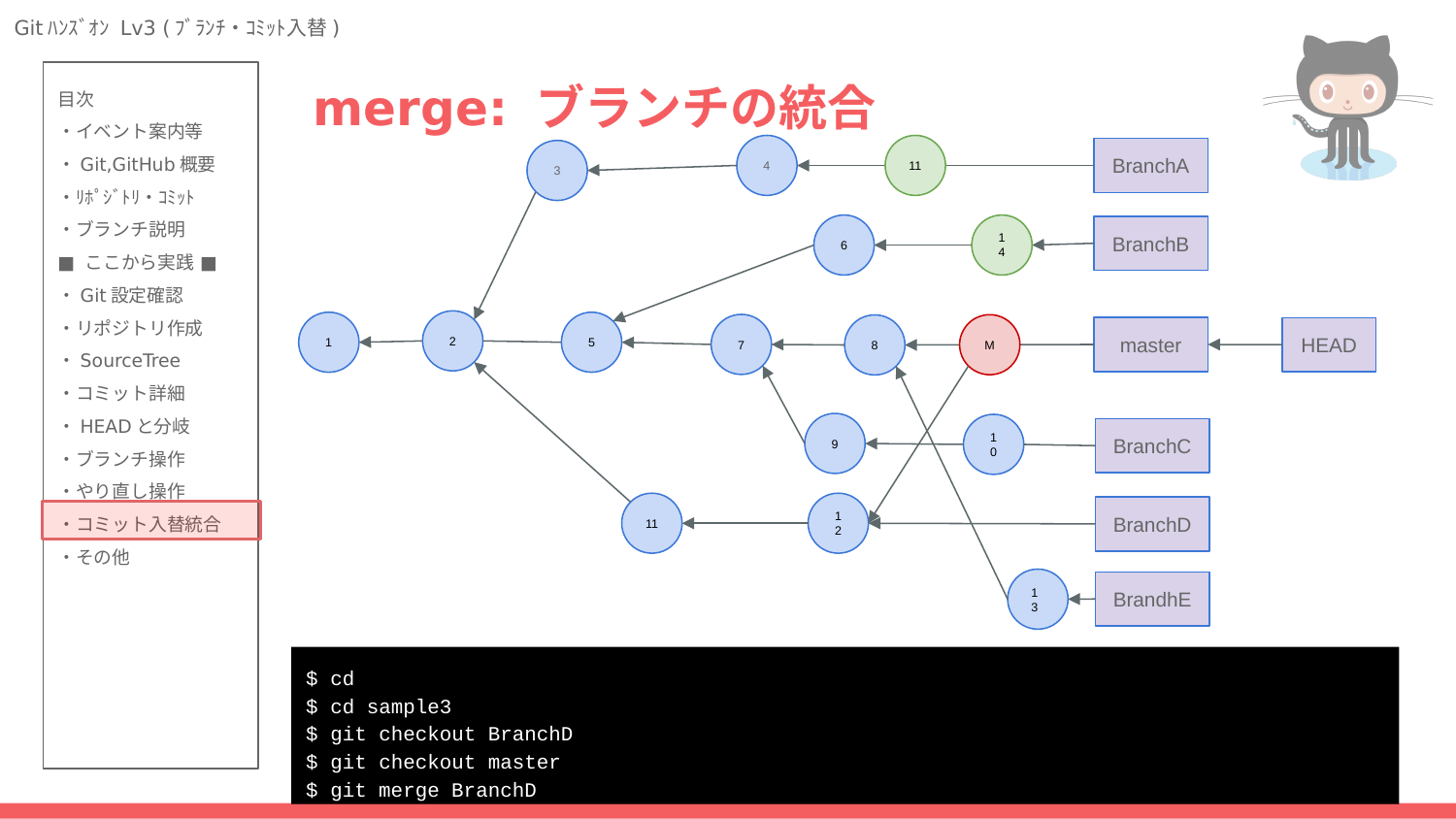

# merge: ブランチの統合
4
11
BranchA
3
14
6
BranchB
2
1
5
7
M
8
master
HEAD
9
10
BranchC
11
12
BranchD

13
BrandhE
$ cd
$ cd sample3
$ git checkout BranchD
$ git checkout master
$ git merge BranchD